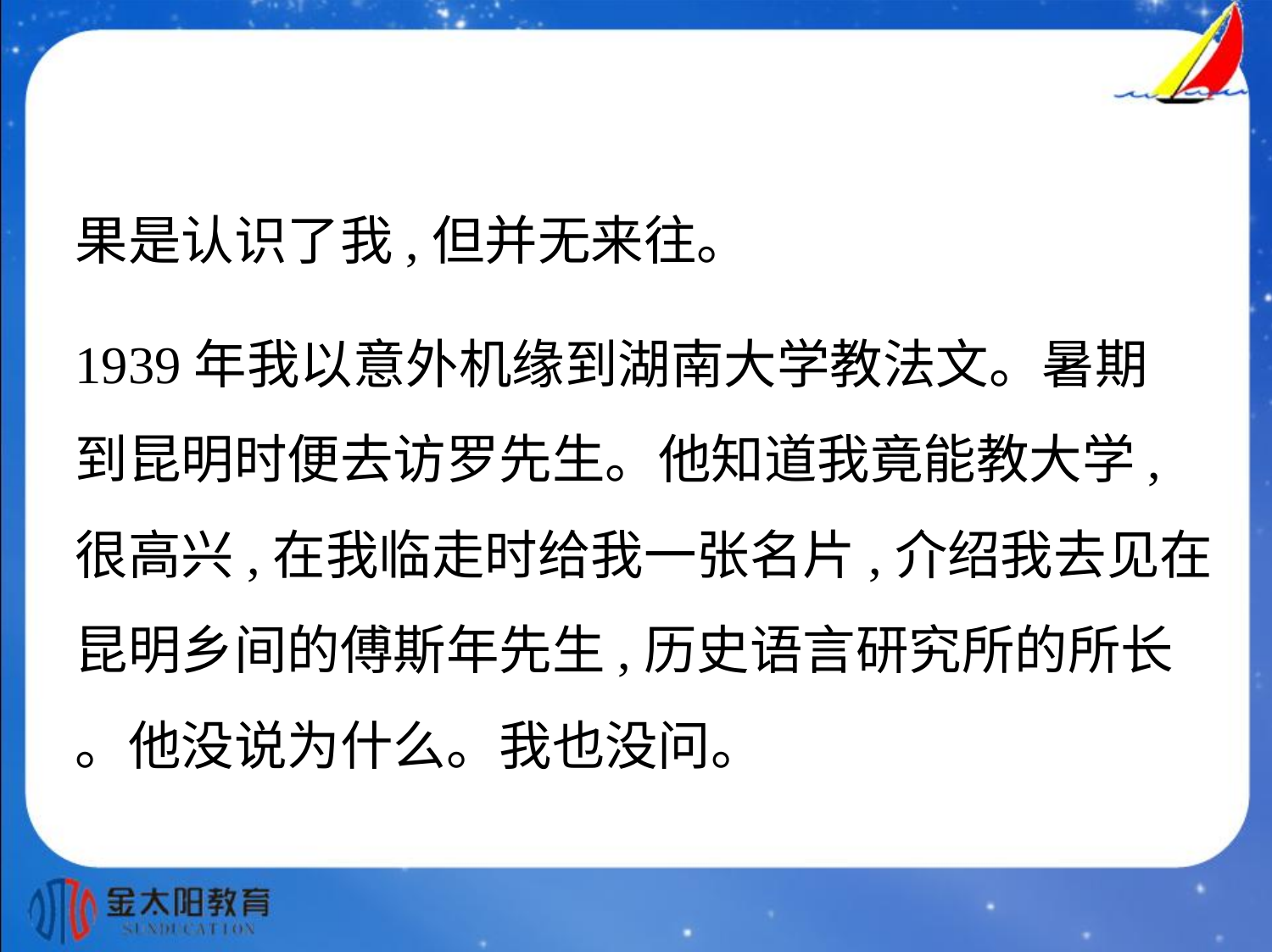

果是认识了我,但并无来往。
1939年我以意外机缘到湖南大学教法文。暑期
到昆明时便去访罗先生。他知道我竟能教大学,
很高兴,在我临走时给我一张名片,介绍我去见在
昆明乡间的傅斯年先生,历史语言研究所的所长
。他没说为什么。我也没问。